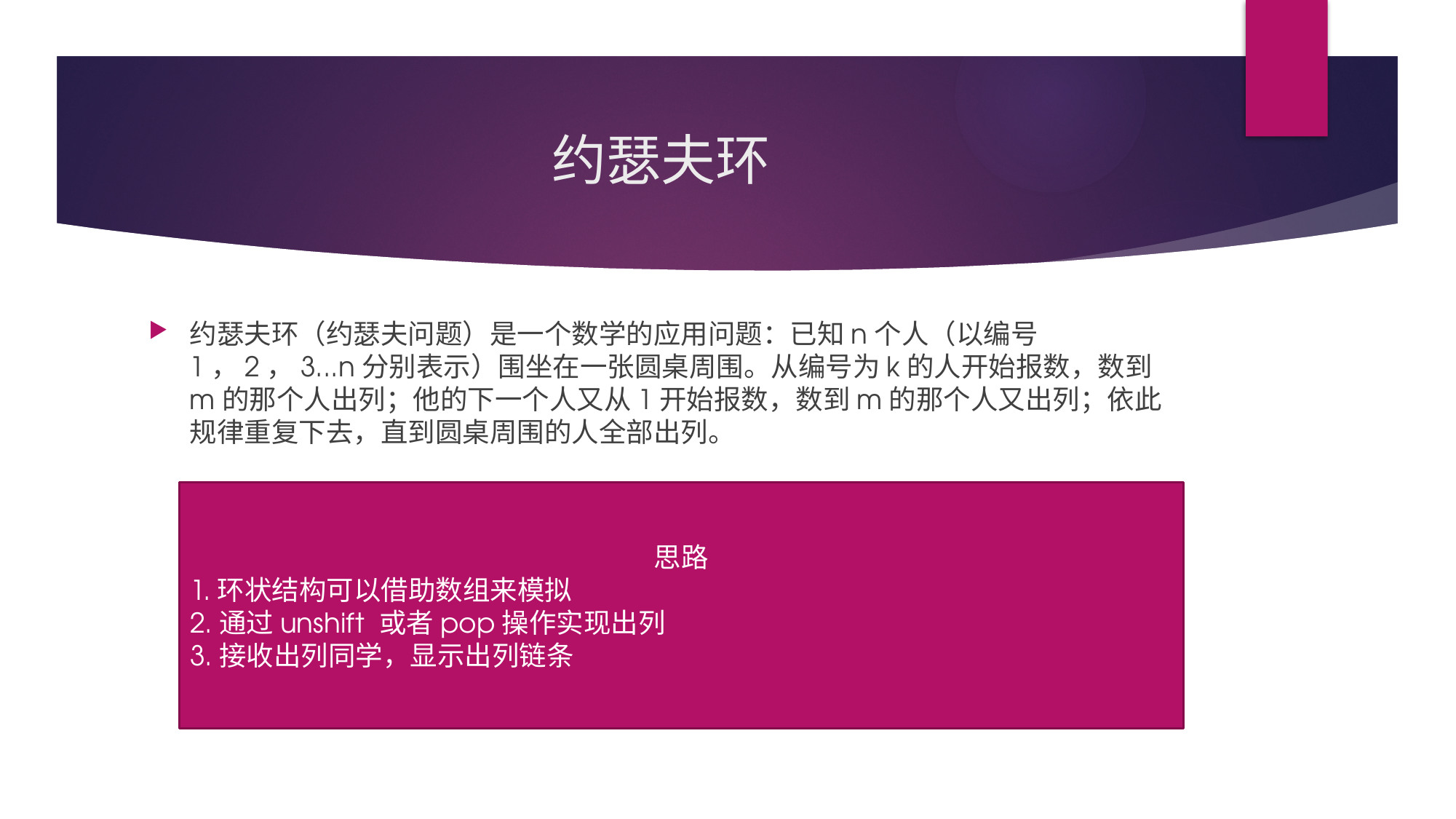

# 约瑟夫环
约瑟夫环（约瑟夫问题）是一个数学的应用问题：已知n个人（以编号1，2，3...n分别表示）围坐在一张圆桌周围。从编号为k的人开始报数，数到m的那个人出列；他的下一个人又从1开始报数，数到m的那个人又出列；依此规律重复下去，直到圆桌周围的人全部出列。
思路
1.环状结构可以借助数组来模拟
2.通过unshift 或者pop操作实现出列
3.接收出列同学，显示出列链条